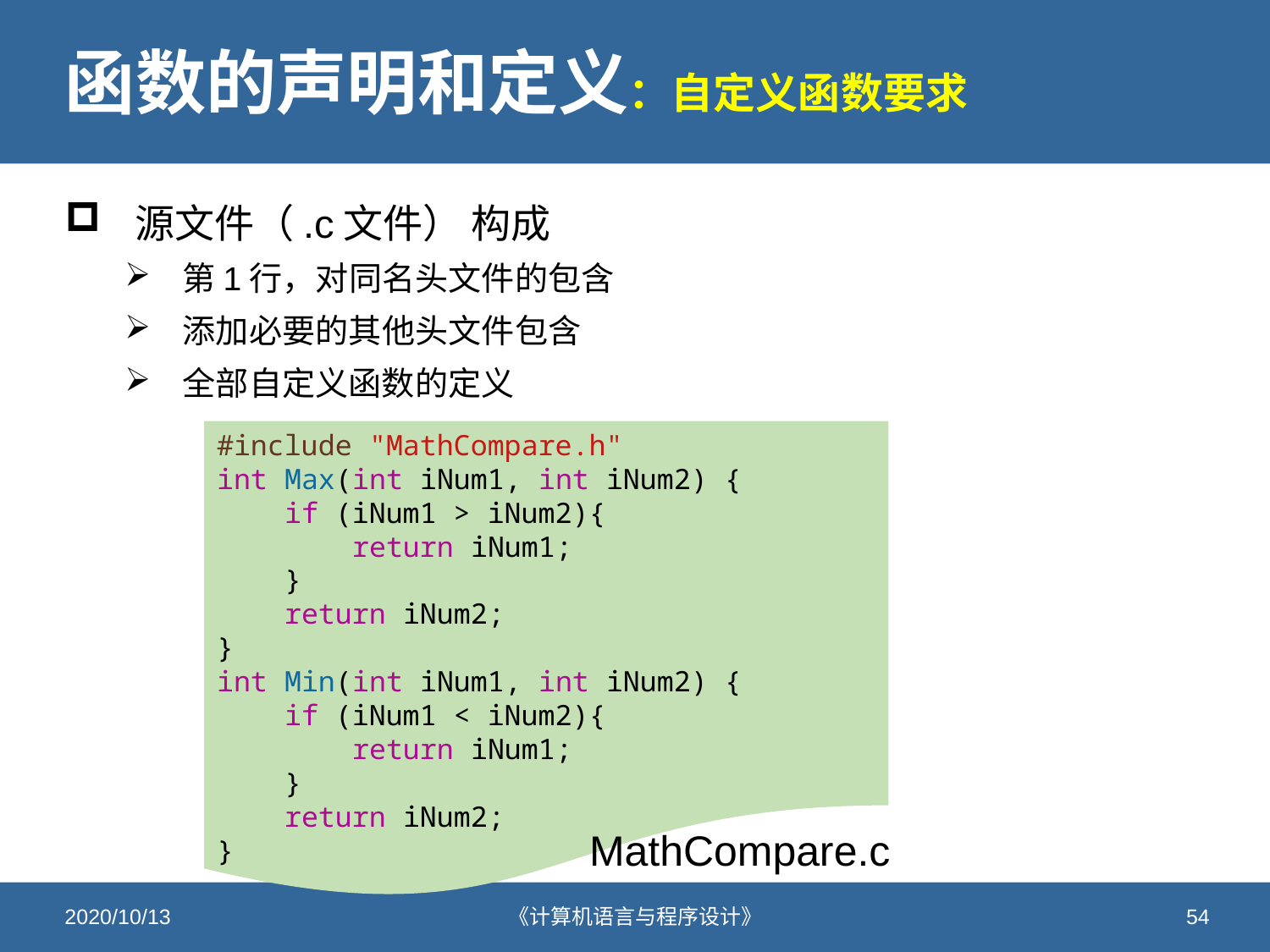

# 函数的声明和定义：自定义函数要求
源文件（.c文件） 构成
第1行，对同名头文件的包含
添加必要的其他头文件包含
全部自定义函数的定义
#include "MathCompare.h"
int Max(int iNum1, int iNum2) {
    if (iNum1 > iNum2){
        return iNum1;
    }
    return iNum2;
}
int Min(int iNum1, int iNum2) {
    if (iNum1 < iNum2){
        return iNum1;
    }
    return iNum2;
}
MathCompare.c
2020/10/13
《计算机语言与程序设计》
54